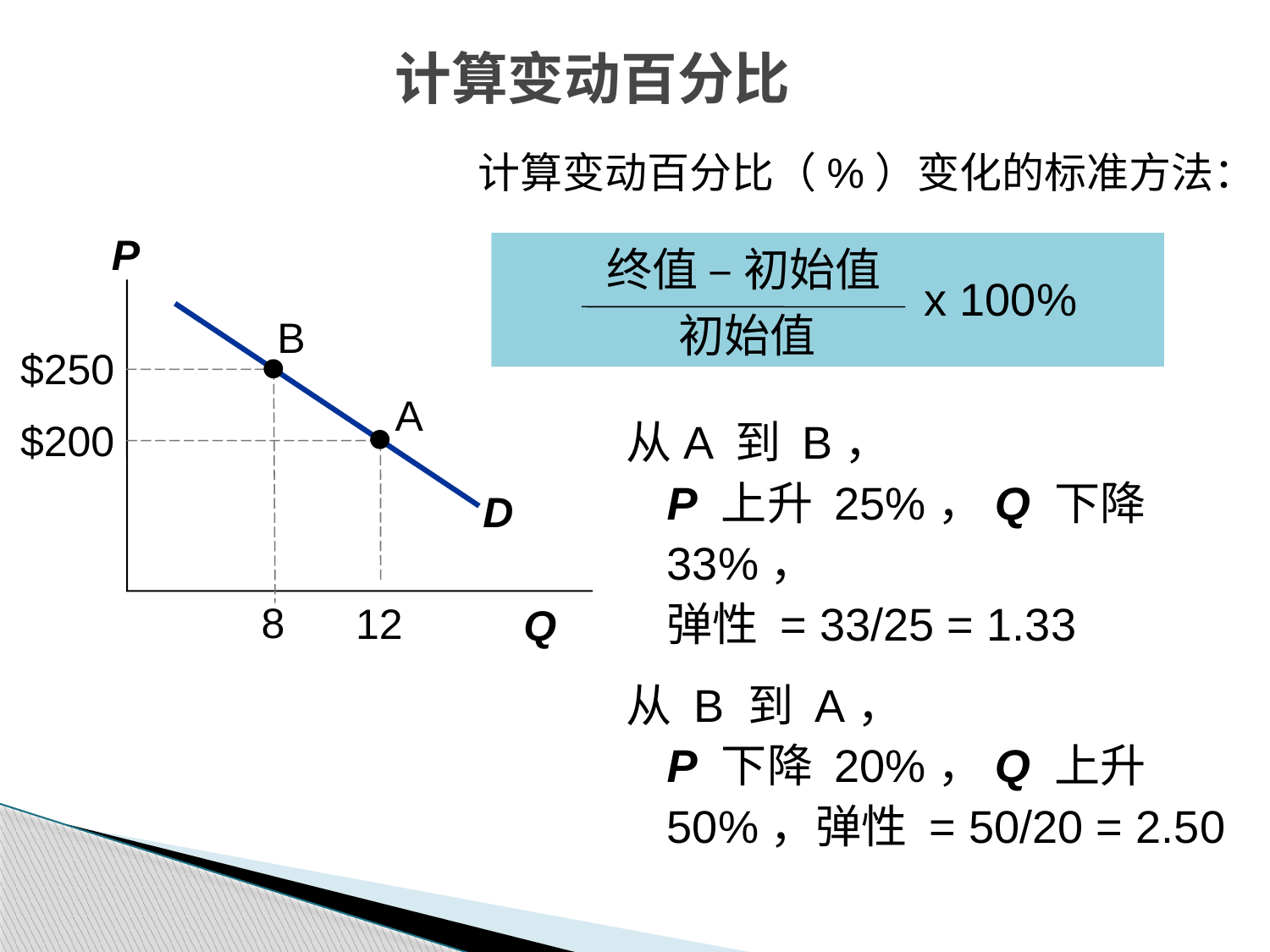

计算变动百分比
计算变动百分比（%）变化的标准方法：
P

Q

终值 – 初始值
x 100%
初始值

D
B

$250

8
A

$200

12
从A 到 B，
P 上升 25%，Q 下降 33%，
弹性 = 33/25 = 1.33
从 B 到 A，
P 下降 20%，Q 上升 50%，弹性 = 50/20 = 2.50